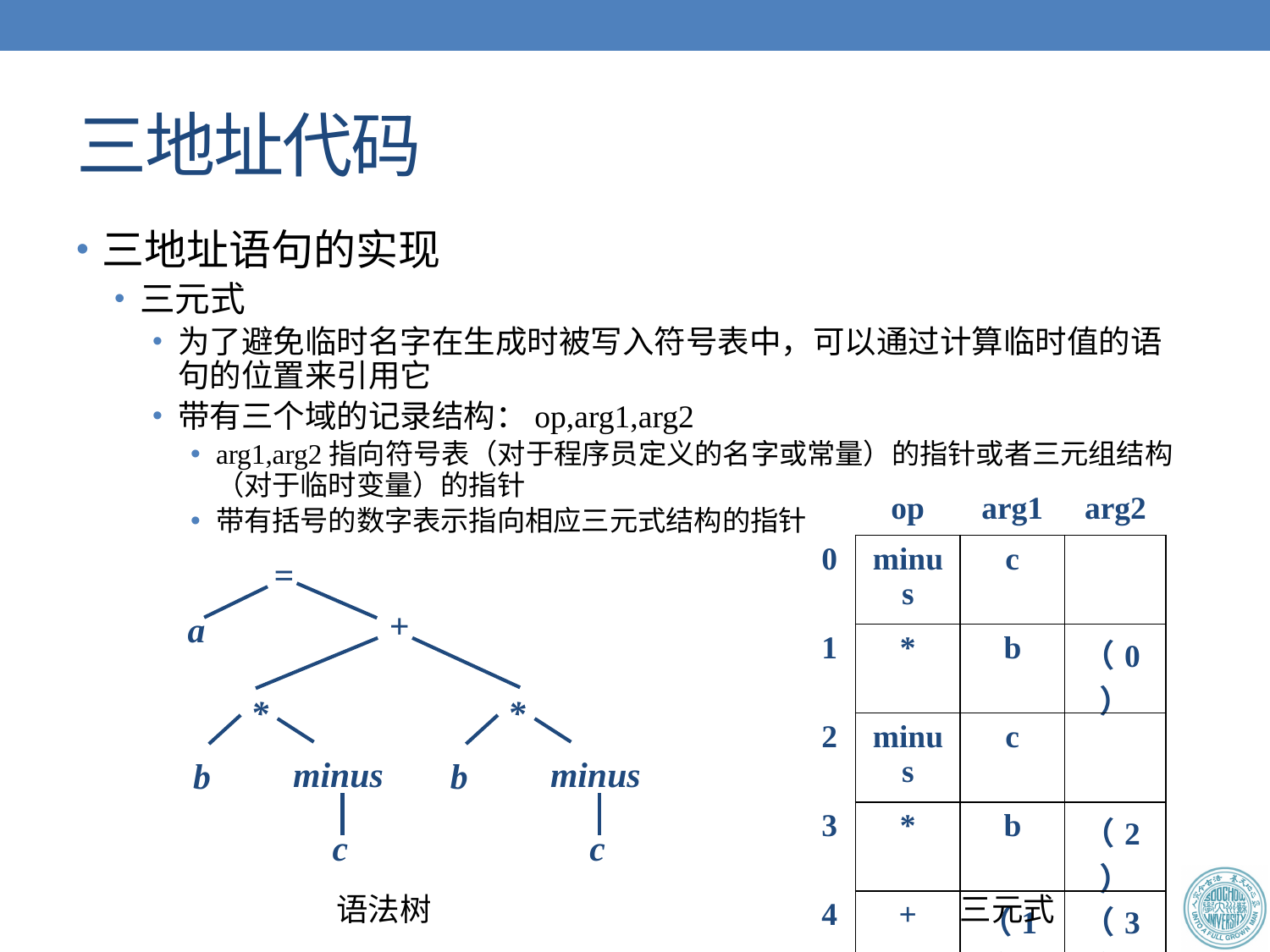

# 三地址代码
三地址语句的实现
三元式
为了避免临时名字在生成时被写入符号表中，可以通过计算临时值的语句的位置来引用它
带有三个域的记录结构：op,arg1,arg2
arg1,arg2指向符号表（对于程序员定义的名字或常量）的指针或者三元组结构（对于临时变量）的指针
带有括号的数字表示指向相应三元式结构的指针
|  | op | arg1 | arg2 |
| --- | --- | --- | --- |
| 0 | minus | c |  |
| 1 | \* | b | （0） |
| 2 | minus | c |  |
| 3 | \* | b | （2） |
| 4 | + | （1） | （3） |
| 5 | = | a | （4） |
|  | ... |  |  |
=
+
a
*
*
minus
minus
b
b
c
c
语法树
三元式